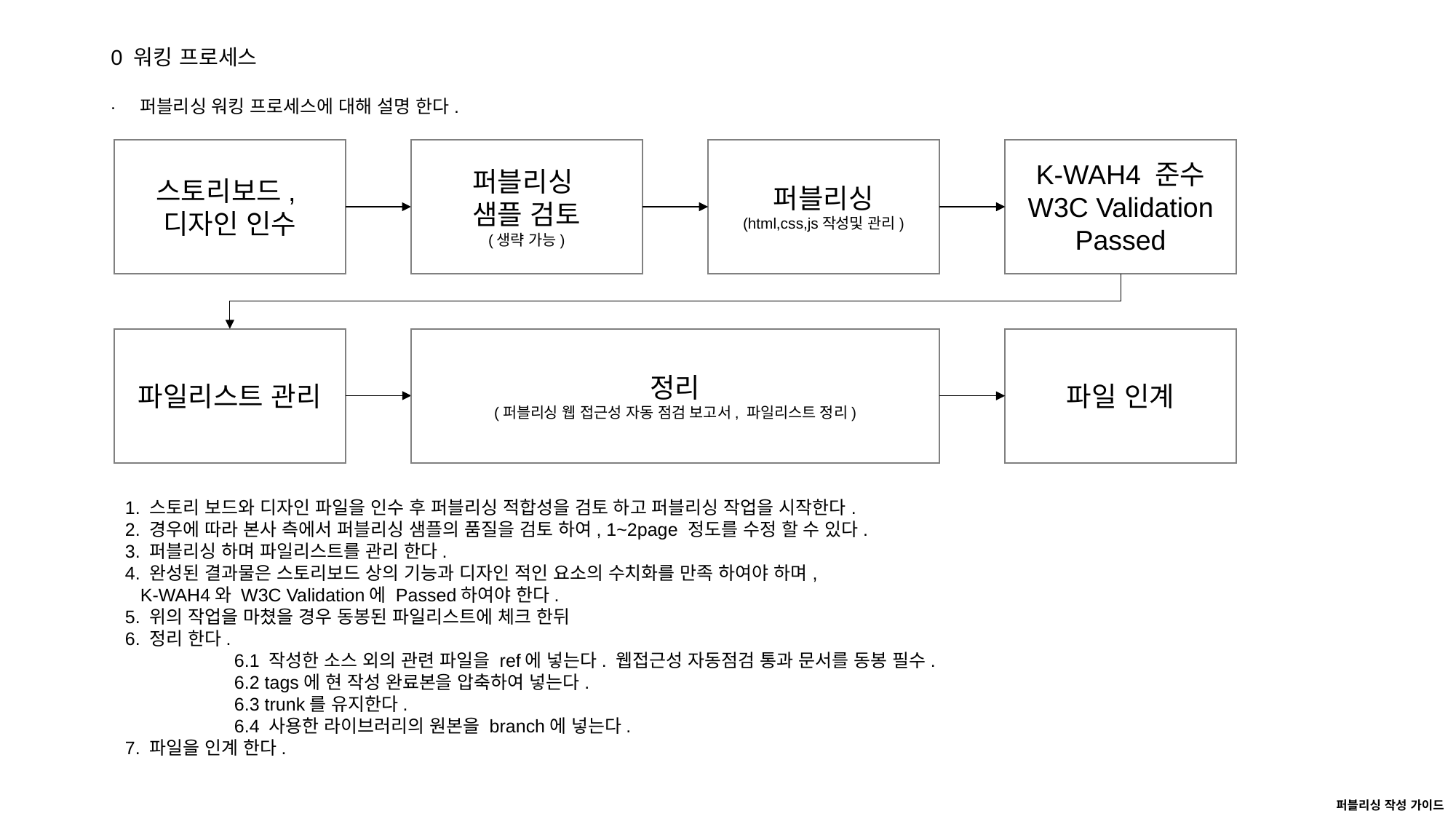

# 0 워킹 프로세스
퍼블리싱 워킹 프로세스에 대해 설명 한다.
퍼블리싱
샘플 검토
(생략 가능)
퍼블리싱
(html,css,js작성및 관리)
K-WAH4 준수
W3C Validation Passed
스토리보드,
디자인 인수
파일리스트 관리
파일 인계
정리
(퍼블리싱 웹 접근성 자동 점검 보고서, 파일리스트 정리)
1. 스토리 보드와 디자인 파일을 인수 후 퍼블리싱 적합성을 검토 하고 퍼블리싱 작업을 시작한다.
2. 경우에 따라 본사 측에서 퍼블리싱 샘플의 품질을 검토 하여, 1~2page 정도를 수정 할 수 있다.
3. 퍼블리싱 하며 파일리스트를 관리 한다.
4. 완성된 결과물은 스토리보드 상의 기능과 디자인 적인 요소의 수치화를 만족 하여야 하며,
   K-WAH4와 W3C Validation에 Passed하여야 한다.
5. 위의 작업을 마쳤을 경우 동봉된 파일리스트에 체크 한뒤
6. 정리 한다.
	6.1 작성한 소스 외의 관련 파일을 ref에 넣는다. 웹접근성 자동점검 통과 문서를 동봉 필수.
	6.2 tags에 현 작성 완료본을 압축하여 넣는다.
	6.3 trunk를 유지한다.
	6.4 사용한 라이브러리의 원본을 branch에 넣는다.
7. 파일을 인계 한다.